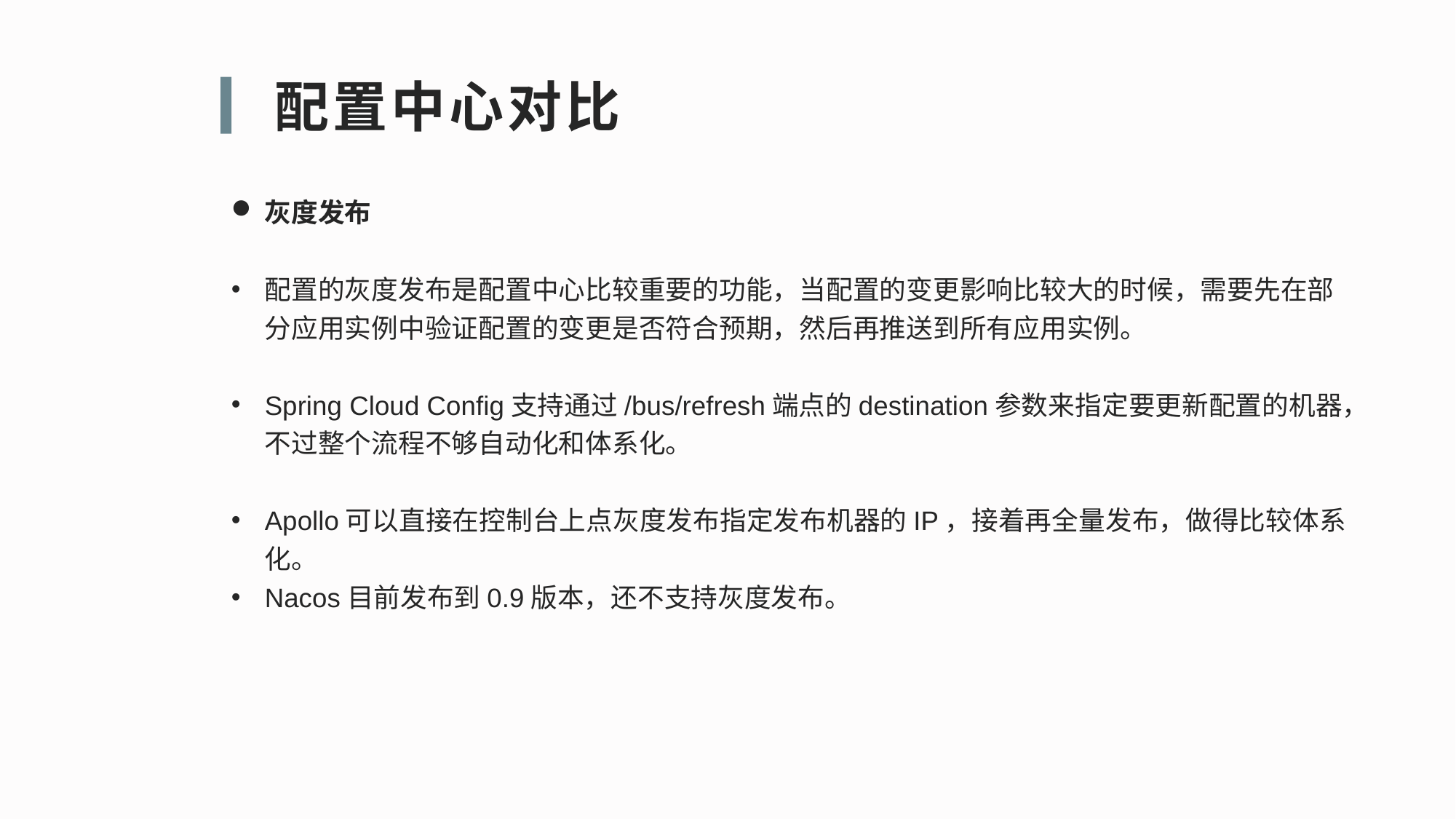

配置中心对比

灰度发布

配置的灰度发布是配置中心比较重要的功能，当配置的变更影响比较大的时候，需要先在部分应用实例中验证配置的变更是否符合预期，然后再推送到所有应用实例。

Spring Cloud Config支持通过/bus/refresh端点的destination参数来指定要更新配置的机器，不过整个流程不够自动化和体系化。

Apollo可以直接在控制台上点灰度发布指定发布机器的IP，接着再全量发布，做得比较体系化。
Nacos目前发布到0.9版本，还不支持灰度发布。